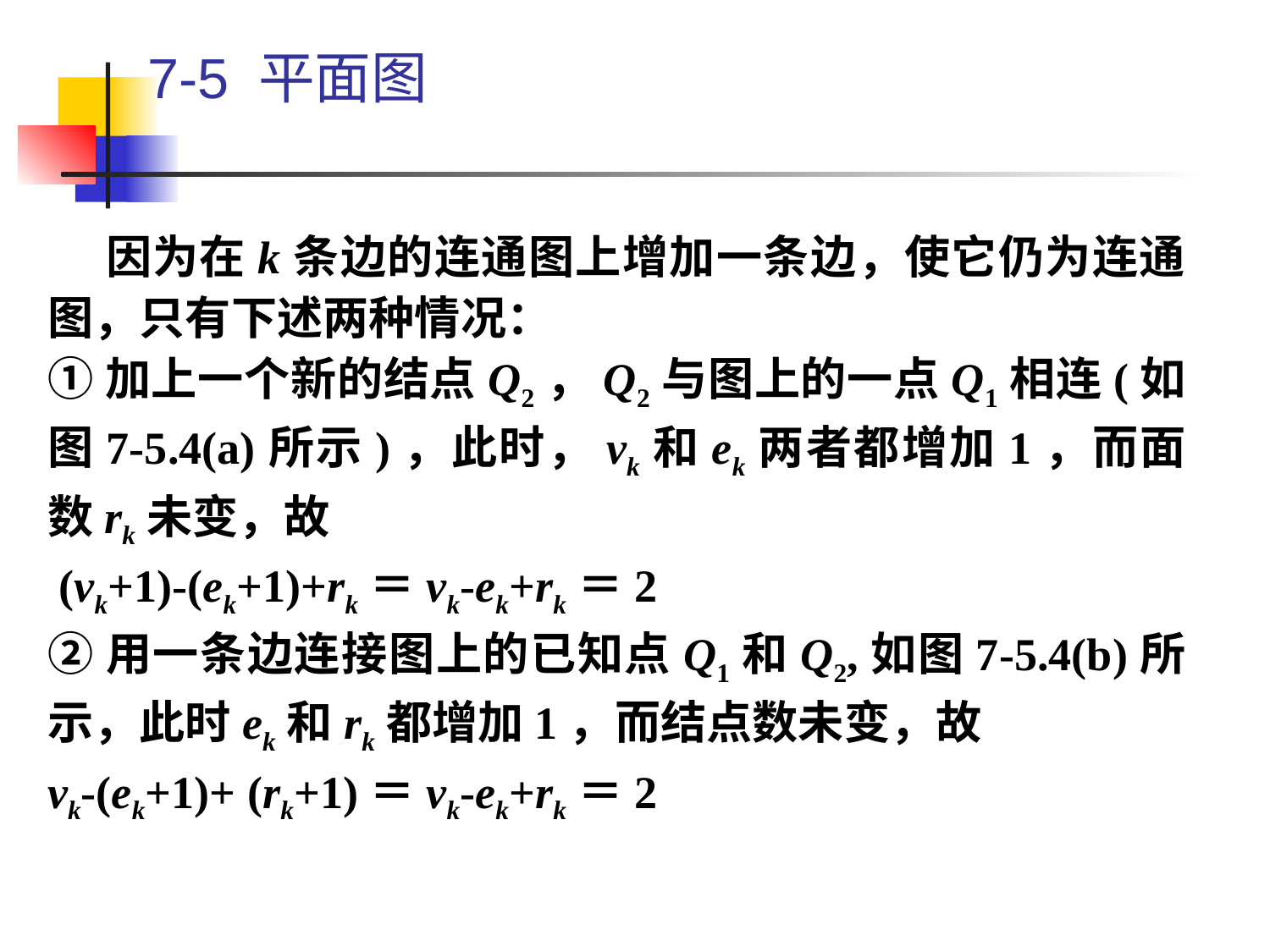

# 7-5 平面图
    因为在k条边的连通图上增加一条边，使它仍为连通图，只有下述两种情况：
①加上一个新的结点Q2，Q2与图上的一点Q1相连(如图7-5.4(a)所示)，此时，vk和ek两者都增加1，而面数rk未变，故
 (vk+1)-(ek+1)+rk＝vk-ek+rk＝2
②用一条边连接图上的已知点Q1和Q2,如图7-5.4(b)所示，此时ek和rk都增加1，而结点数未变，故
vk-(ek+1)+ (rk+1)＝vk-ek+rk＝2